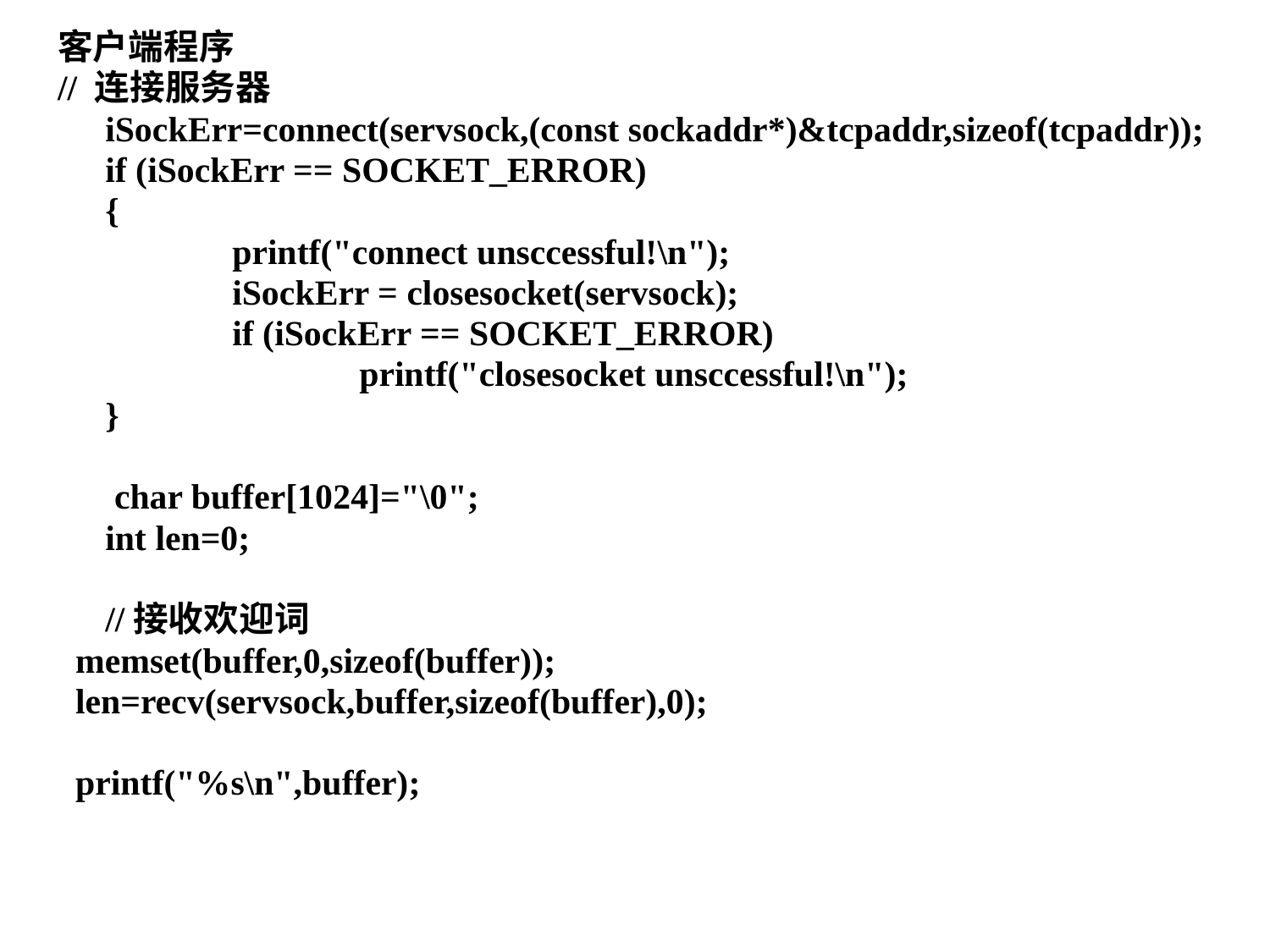

客户端程序
// 连接服务器
	iSockErr=connect(servsock,(const sockaddr*)&tcpaddr,sizeof(tcpaddr));
	if (iSockErr == SOCKET_ERROR)
	{
		printf("connect unsccessful!\n");
		iSockErr = closesocket(servsock);
		if (iSockErr == SOCKET_ERROR)
			printf("closesocket unsccessful!\n");
	}

	 char buffer[1024]="\0";
	int len=0;

	//接收欢迎词
  memset(buffer,0,sizeof(buffer));
  len=recv(servsock,buffer,sizeof(buffer),0);

  printf("%s\n",buffer);

50/53
2020/10/28